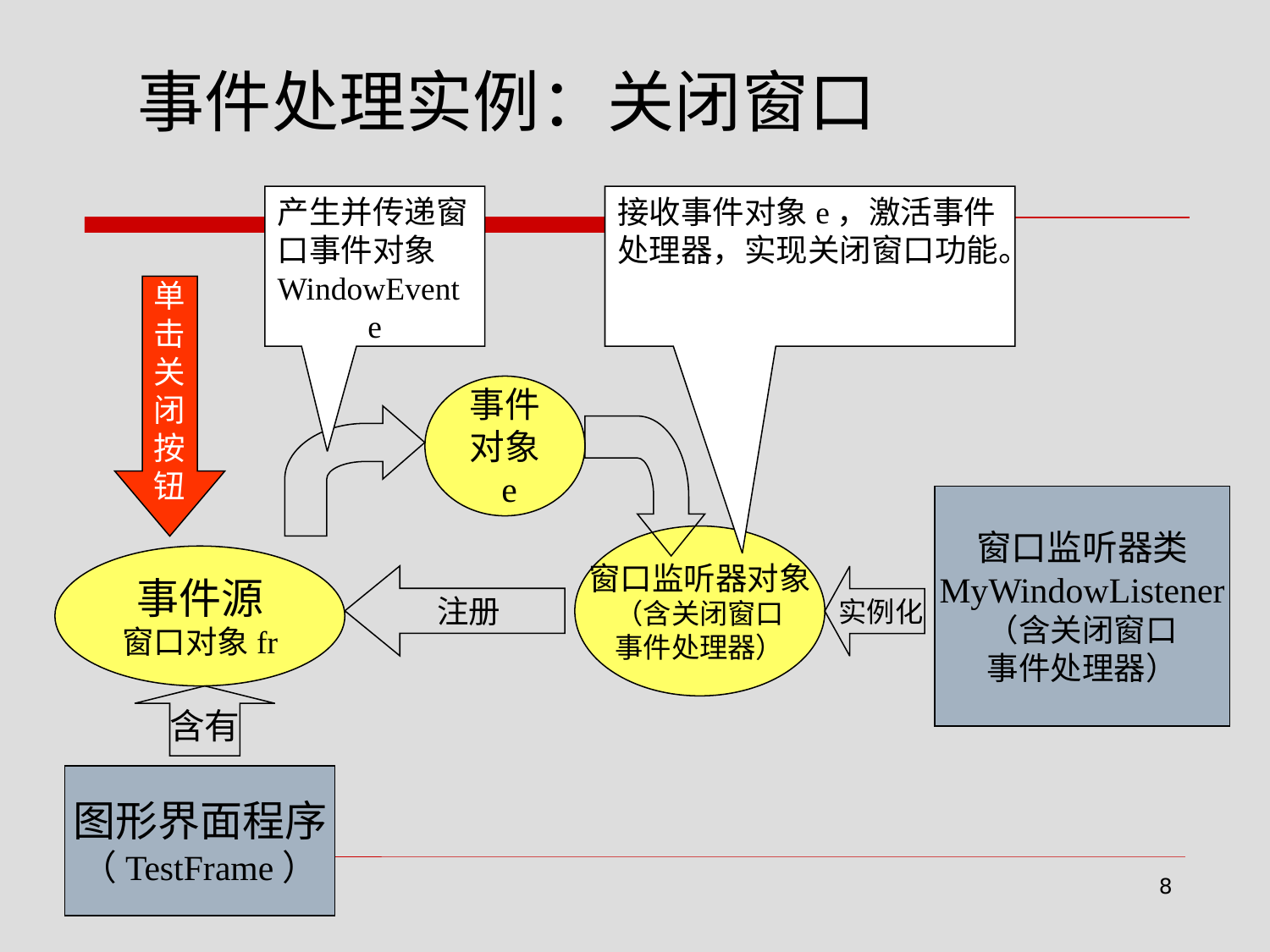

# 事件处理实例：关闭窗口
产生并传递窗口事件对象
WindowEvent
e
接收事件对象e，激活事件处理器，实现关闭窗口功能。
单
击
关
闭
按
钮
事件
对象
 e

窗口监听器类
MyWindowListener
（含关闭窗口
事件处理器）
窗口监听器对象
（含关闭窗口
事件处理器）
事件源
窗口对象fr
注册
实例化
含有
图形界面程序
（TestFrame）
8